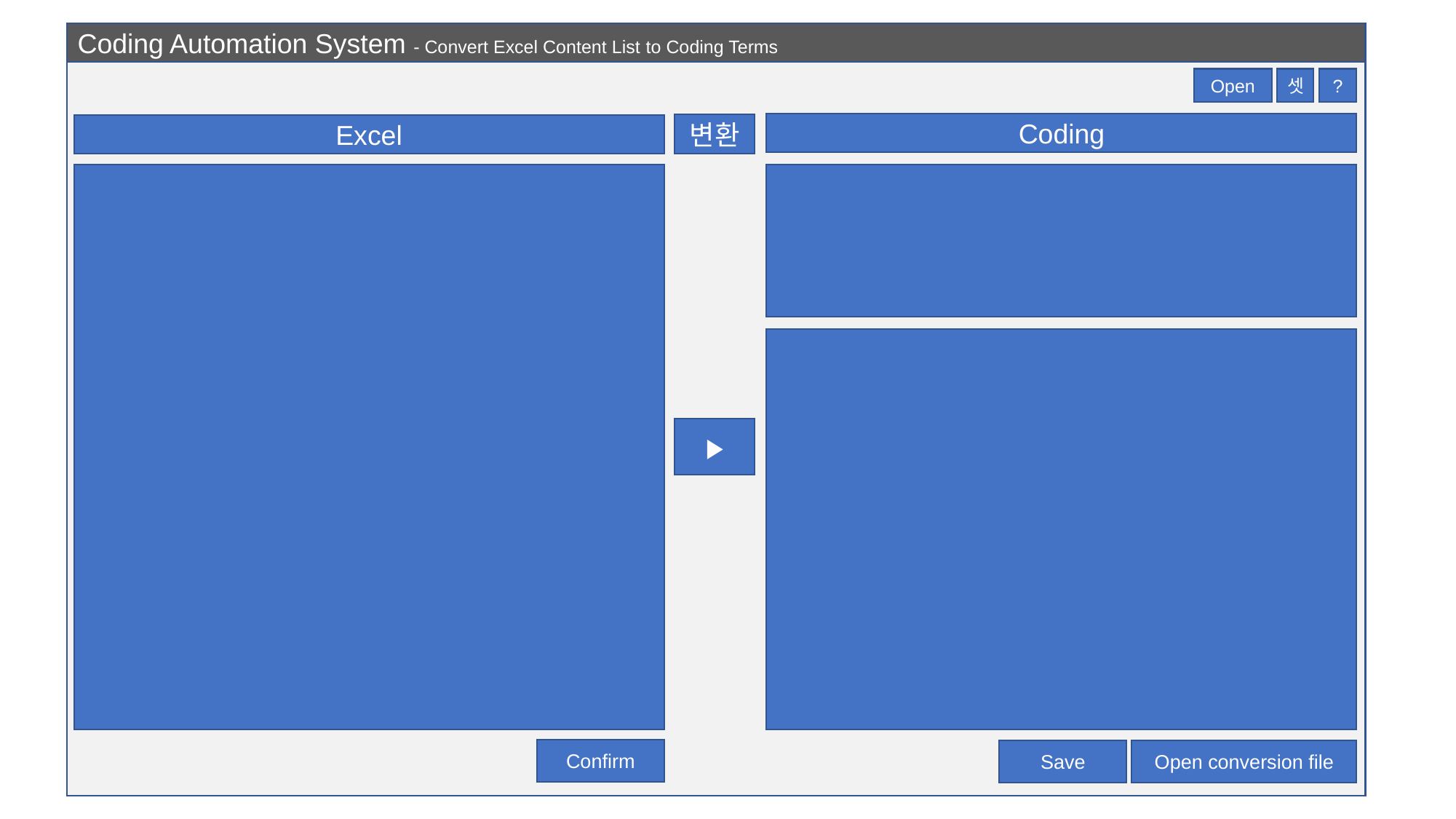

Coding Automation System - Convert Excel Content List to Coding Terms

Open
셋
?
Coding
변환
Excel

▶
Confirm
Save
Open conversion file